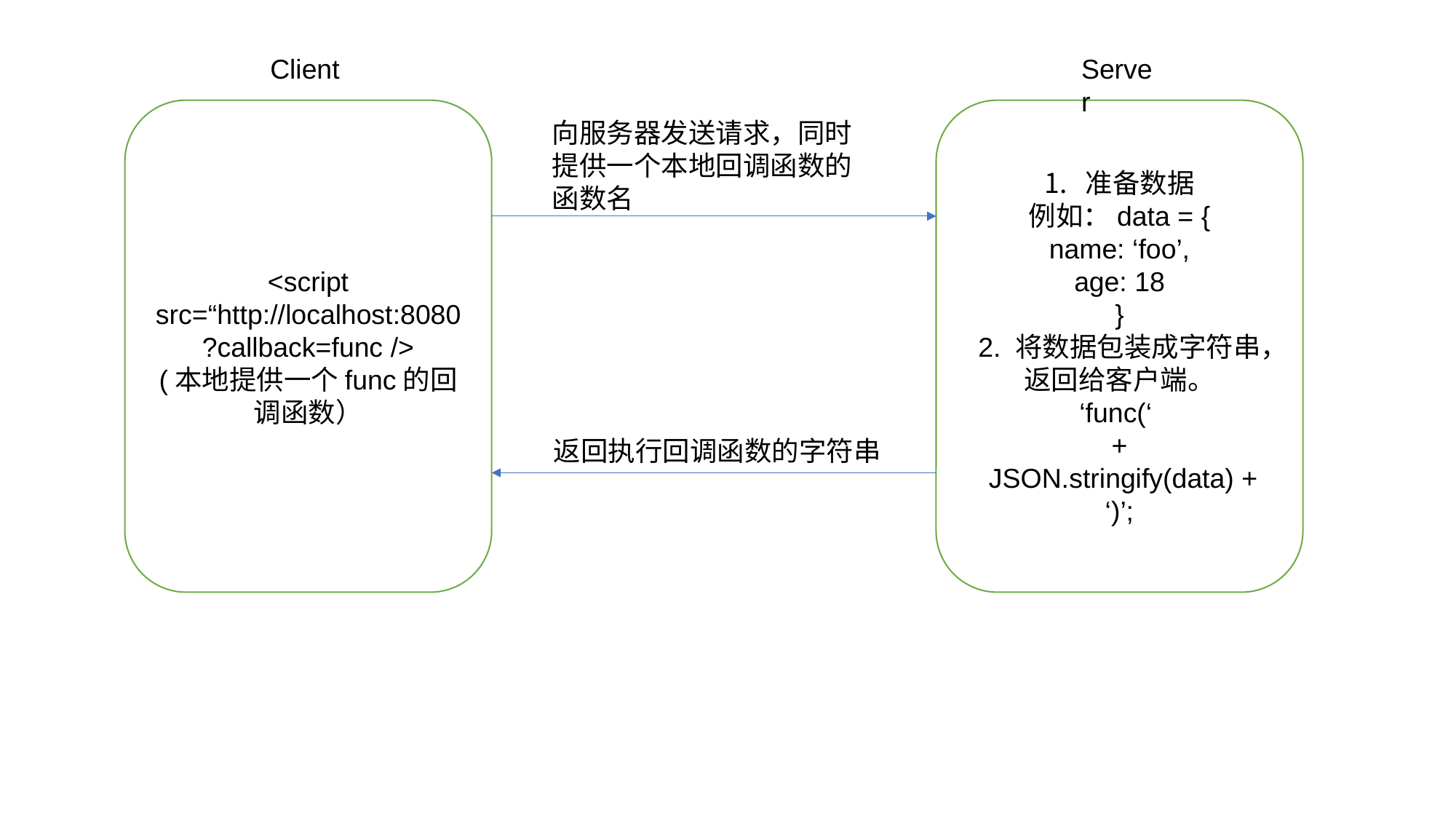

Client
Server
<script src=“http://localhost:8080?callback=func />
(本地提供一个func的回调函数）
准备数据
例如：data = {
name: ‘foo’,
age: 18
}
2. 将数据包装成字符串，返回给客户端。
‘func(‘
+
 JSON.stringify(data) +
 ‘)’;
向服务器发送请求，同时提供一个本地回调函数的函数名
返回执行回调函数的字符串